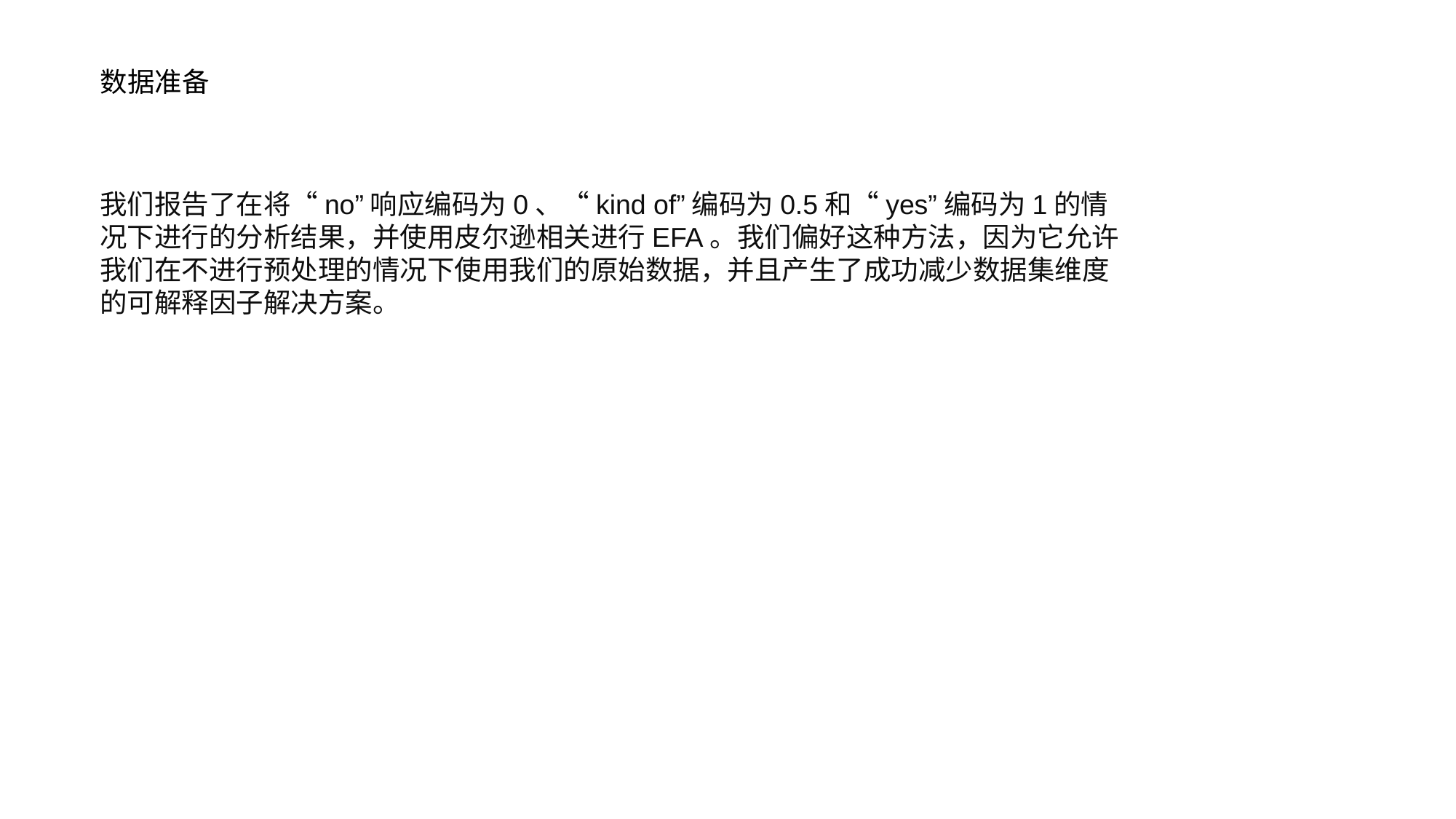

数据准备
我们报告了在将“no”响应编码为0、“kind of”编码为0.5和“yes”编码为1的情况下进行的分析结果，并使用皮尔逊相关进行EFA。我们偏好这种方法，因为它允许我们在不进行预处理的情况下使用我们的原始数据，并且产生了成功减少数据集维度的可解释因子解决方案。